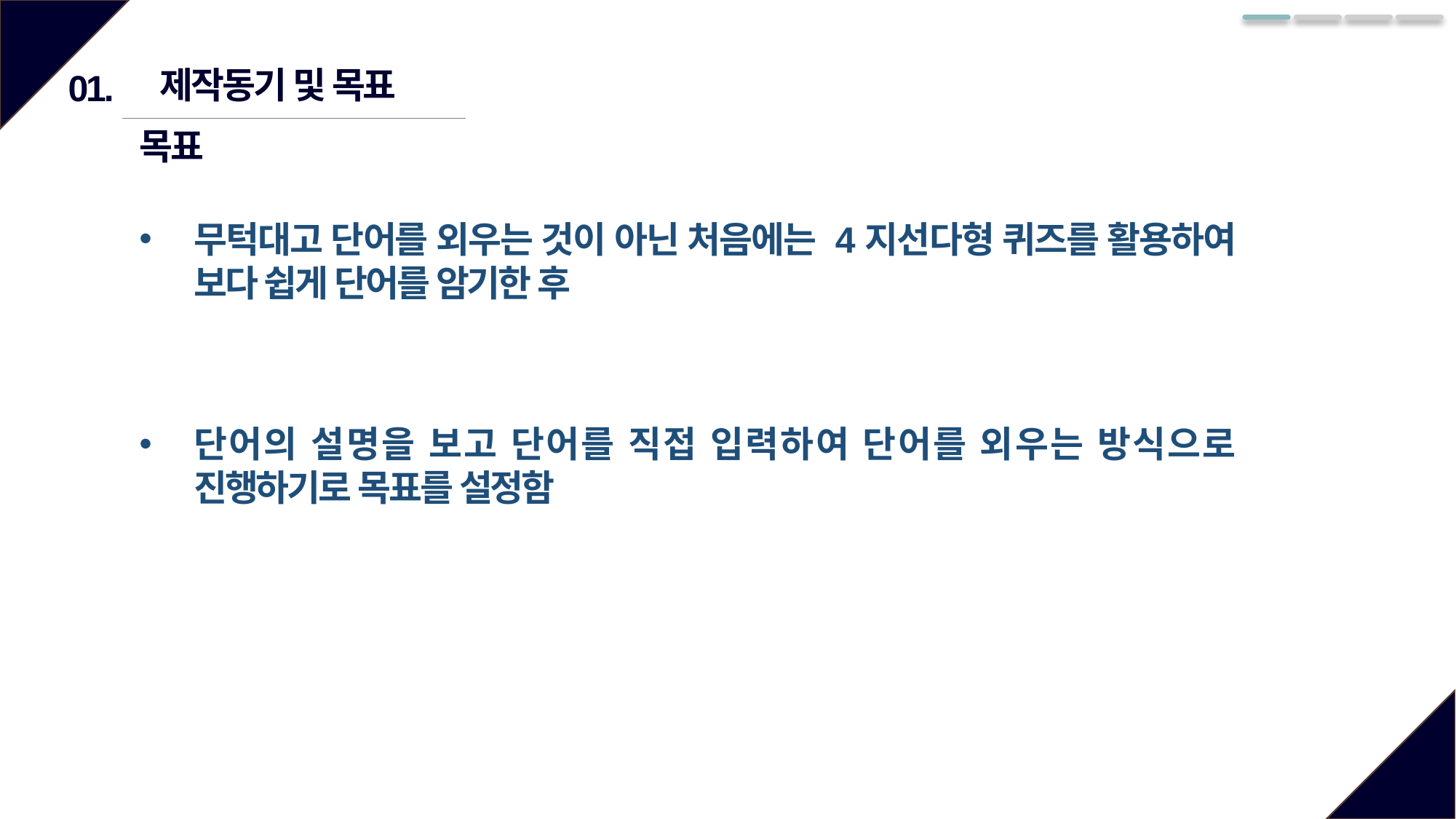

제작동기 및 목표
01.
목표
무턱대고 단어를 외우는 것이 아닌 처음에는 4지선다형 퀴즈를 활용하여 보다 쉽게 단어를 암기한 후
단어의 설명을 보고 단어를 직접 입력하여 단어를 외우는 방식으로 진행하기로 목표를 설정함